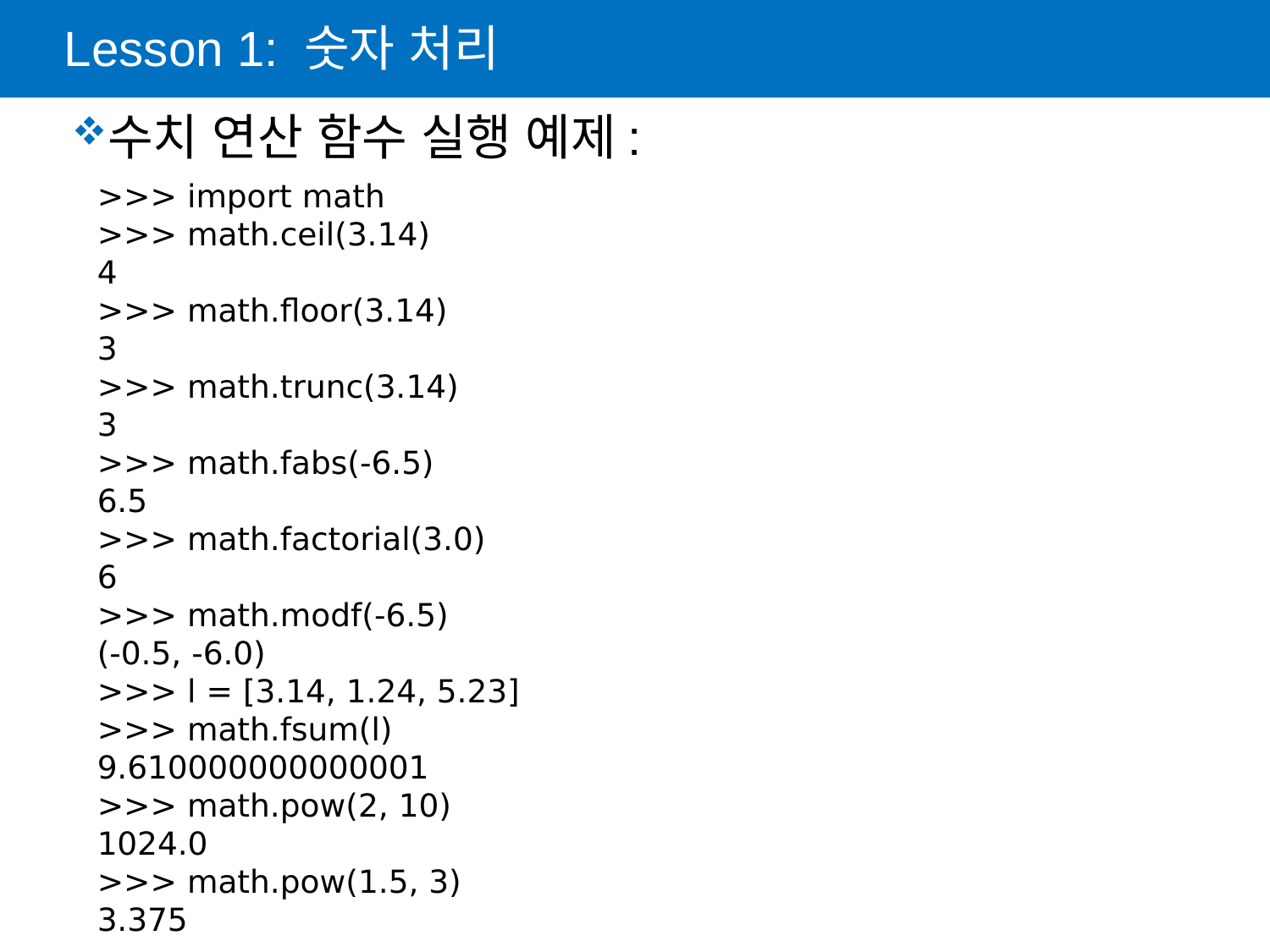

# Lesson 1: 숫자 처리
수치 연산 함수 실행 예제:
>>> import math
>>> math.ceil(3.14)
4
>>> math.floor(3.14)
3
>>> math.trunc(3.14)
3
>>> math.fabs(-6.5)
6.5
>>> math.factorial(3.0)
6
>>> math.modf(-6.5)
(-0.5, -6.0)
>>> l = [3.14, 1.24, 5.23]
>>> math.fsum(l)
9.610000000000001
>>> math.pow(2, 10)
1024.0
>>> math.pow(1.5, 3)
3.375